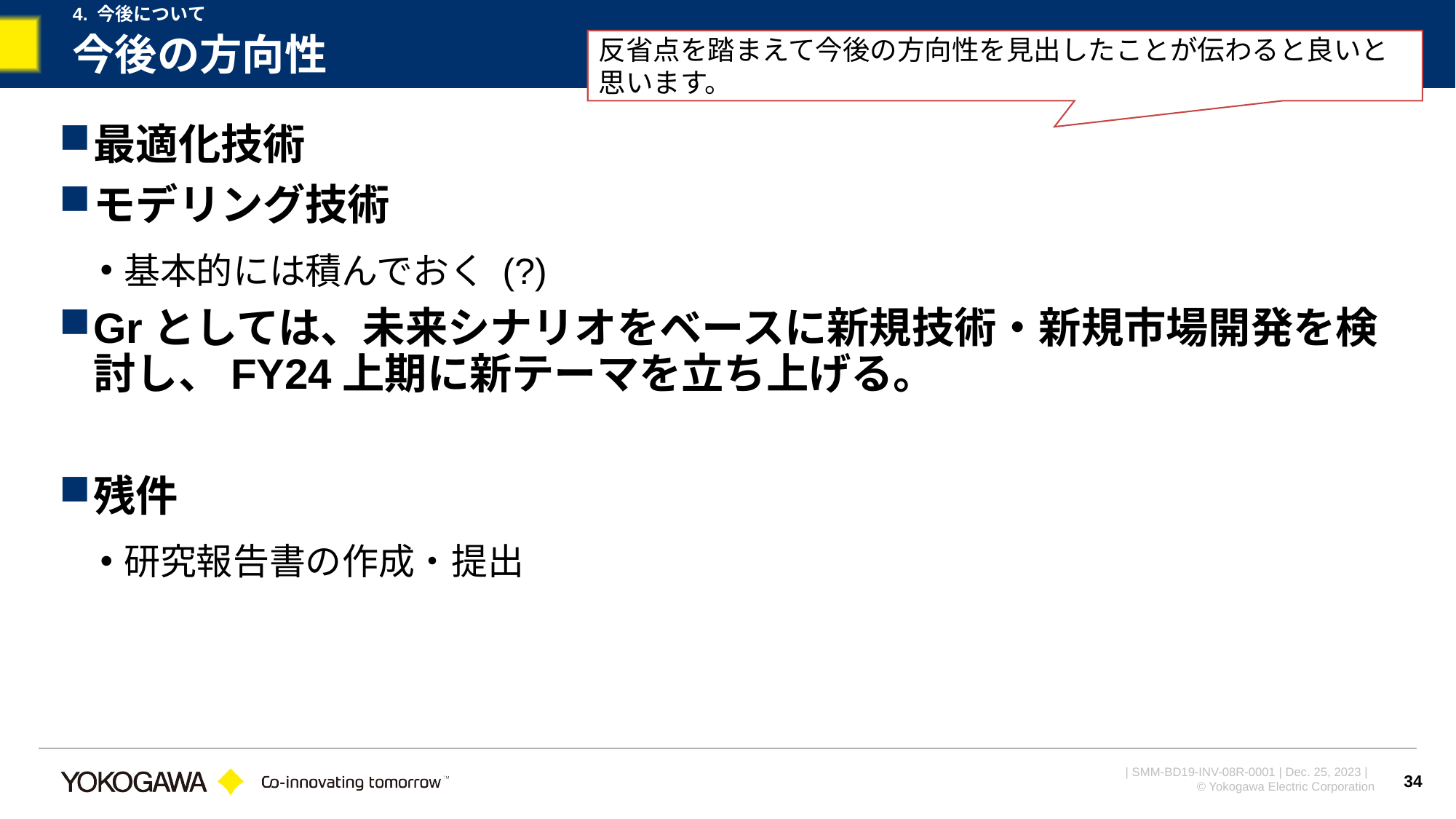

4. 今後について
# 今後の方向性
反省点を踏まえて今後の方向性を見出したことが伝わると良いと思います。
最適化技術
モデリング技術
基本的には積んでおく (?)
Grとしては、未来シナリオをベースに新規技術・新規市場開発を検討し、FY24上期に新テーマを立ち上げる。

残件
研究報告書の作成・提出

34